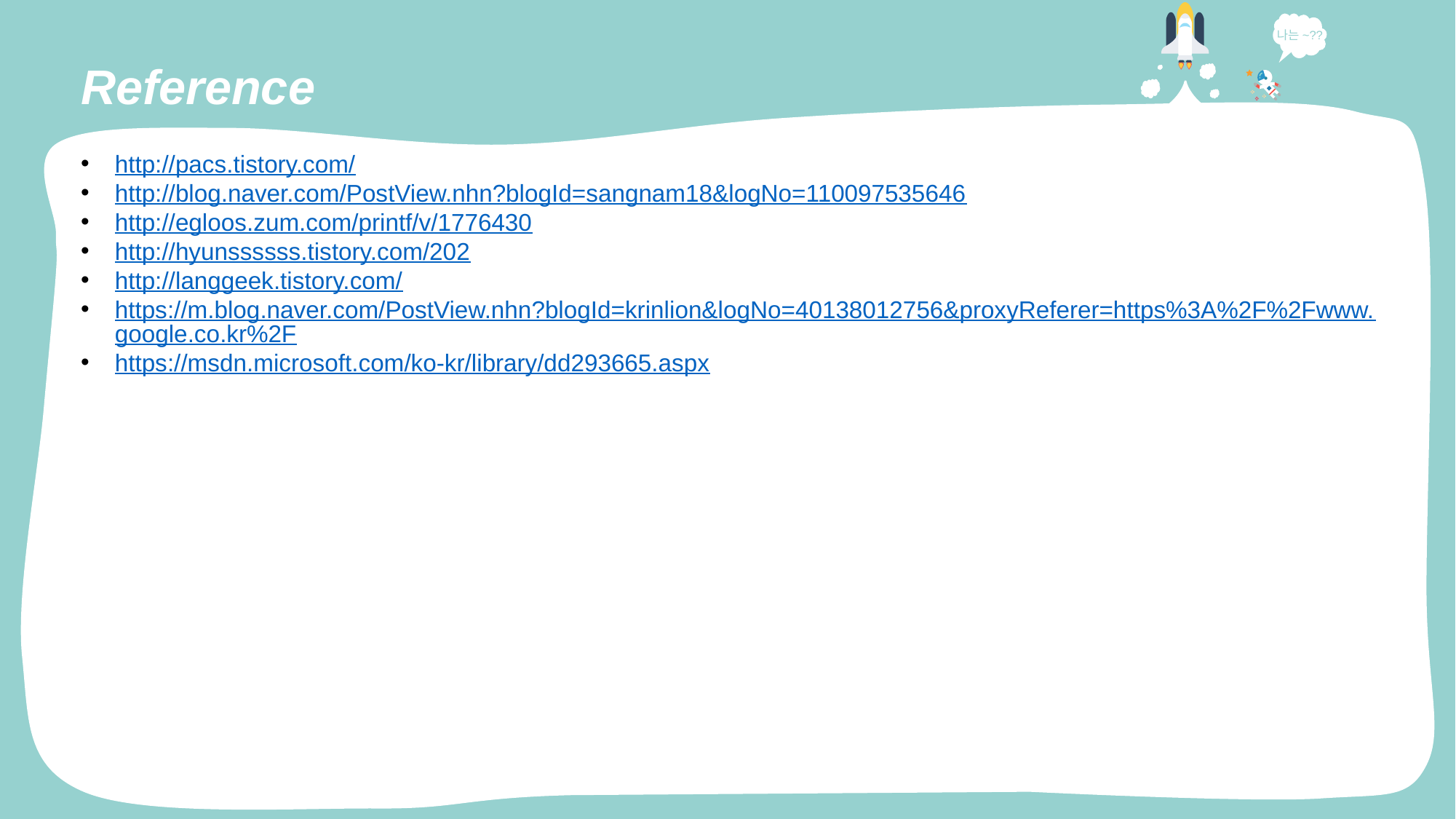

나는~??

Reference

http://pacs.tistory.com/
http://blog.naver.com/PostView.nhn?blogId=sangnam18&logNo=110097535646
http://egloos.zum.com/printf/v/1776430
http://hyunssssss.tistory.com/202
http://langgeek.tistory.com/
https://m.blog.naver.com/PostView.nhn?blogId=krinlion&logNo=40138012756&proxyReferer=https%3A%2F%2Fwww.google.co.kr%2F
https://msdn.microsoft.com/ko-kr/library/dd293665.aspx